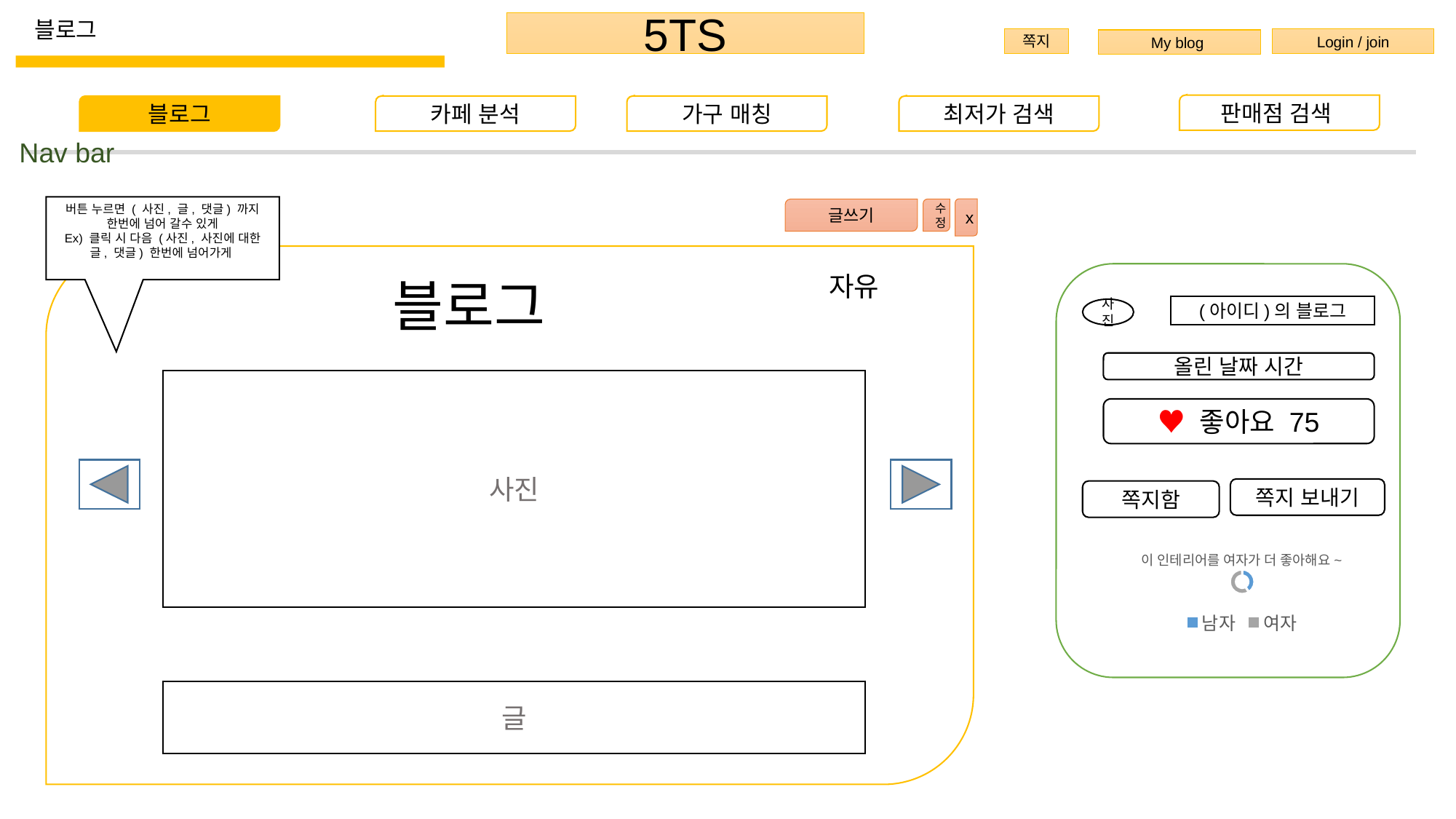

블로그
5TS
쪽지
Login / join
My blog

판매점 검색
블로그
카페 분석
가구 매칭
최저가 검색
Nav bar

버튼 누르면 ( 사진, 글, 댓글) 까지 한번에 넘어 갈수 있게
Ex) 클릭 시 다음 (사진, 사진에 대한 글, 댓글) 한번에 넘어가게

x
글쓰기
수정
페이지는 만들고 싶은 만큼, 필요한 만큼 만들면 됩니다.
 자유

# 블로그
(아이디)의 블로그
사진
올린 날짜 시간
사진
♥ 좋아요 75

쪽지 보내기
쪽지함

### Chart: 이 인테리어를 여자가 더 좋아해요~

| Category | 판매 |
|---|---|
| 남자 | 5.2 |
|  | None |
| 여자 | 7.5 |
글